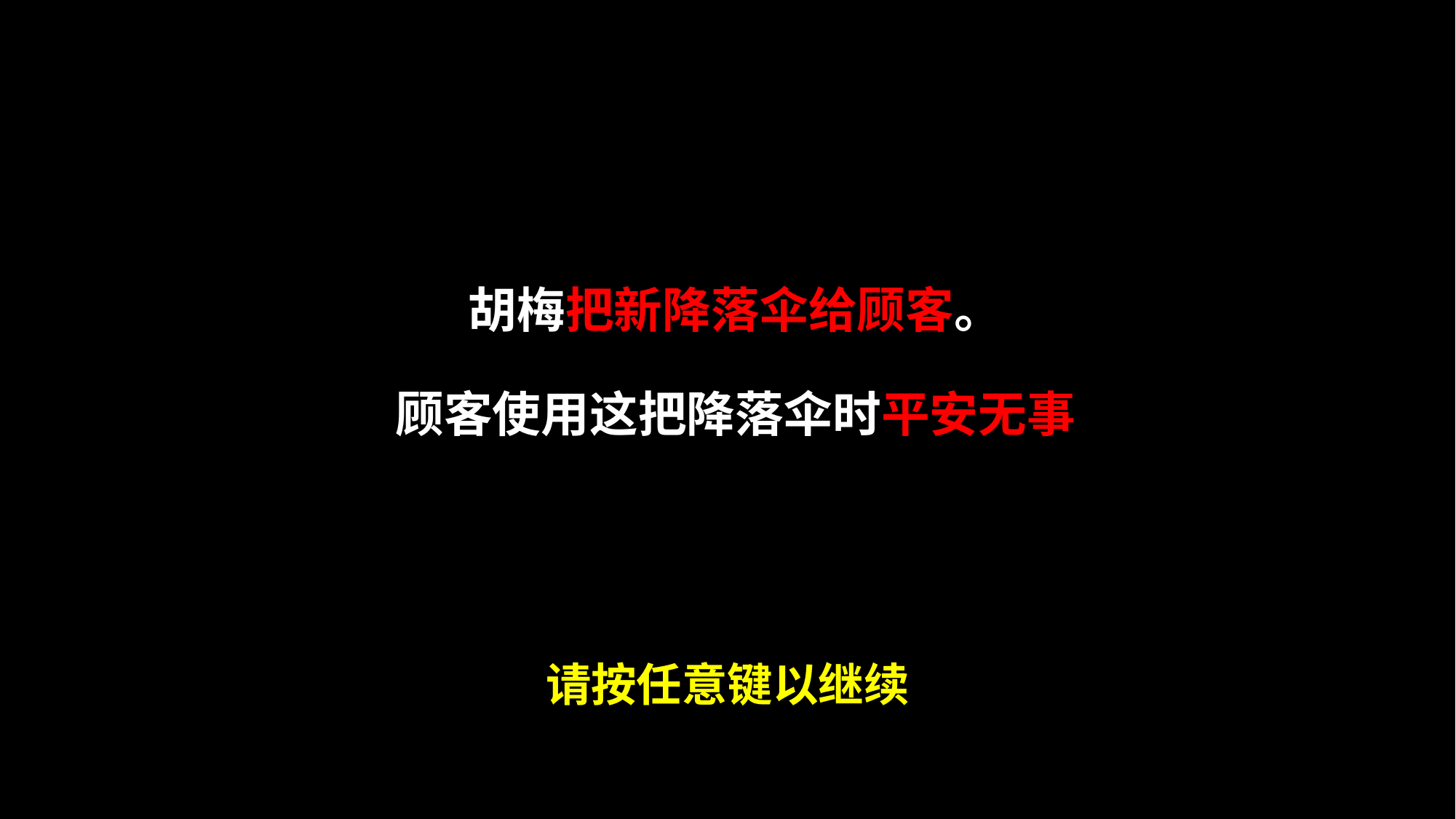

# 胡梅把新降落伞给顾客。 顾客使用这把降落伞时平安无事
请按任意键以继续